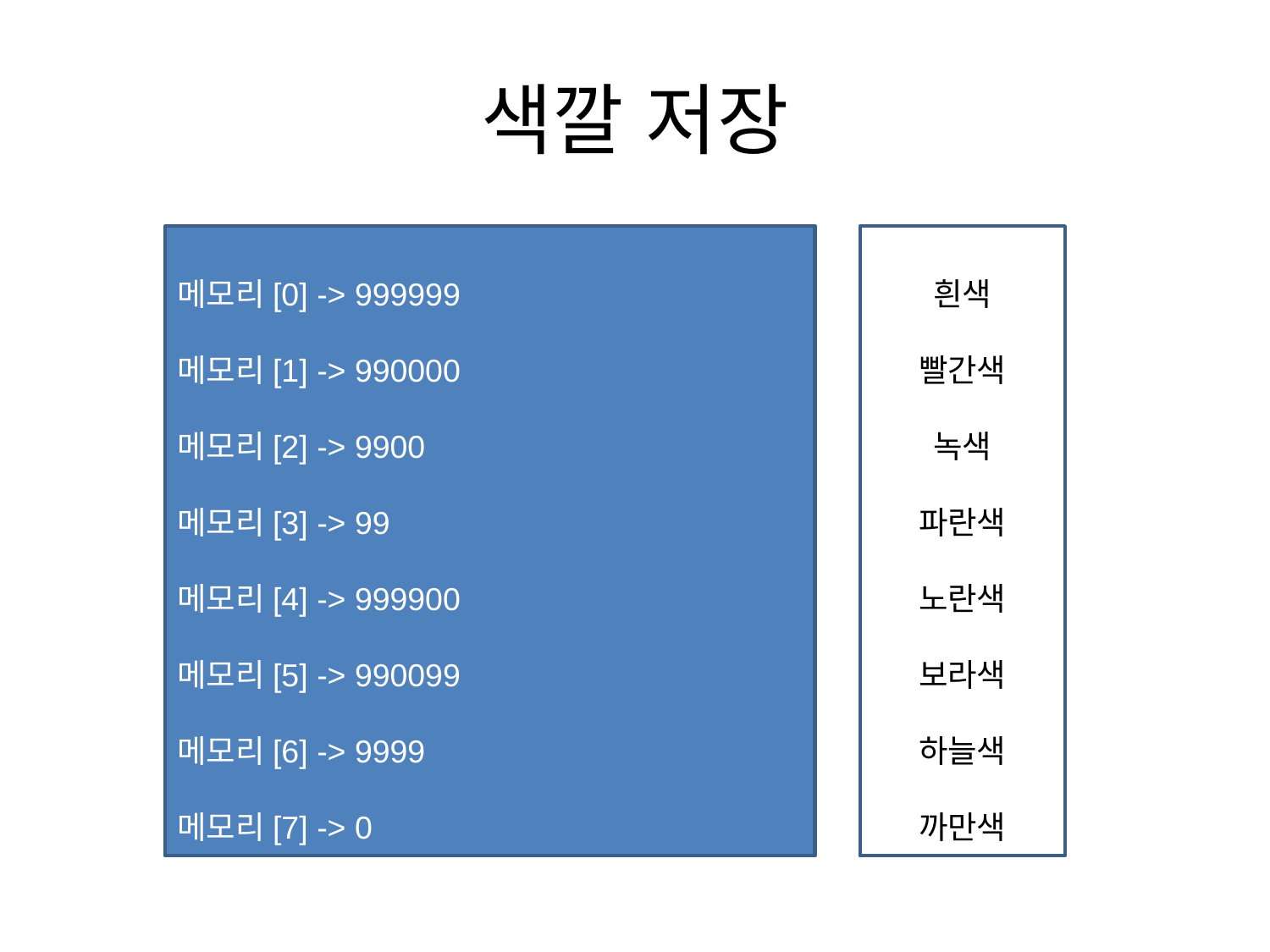

# 색깔 저장
메모리[0] -> 999999
메모리[1] -> 990000
메모리[2] -> 9900
메모리[3] -> 99
메모리[4] -> 999900
메모리[5] -> 990099
메모리[6] -> 9999
메모리[7] -> 0
흰색
빨간색
녹색
파란색
노란색
보라색
하늘색
까만색